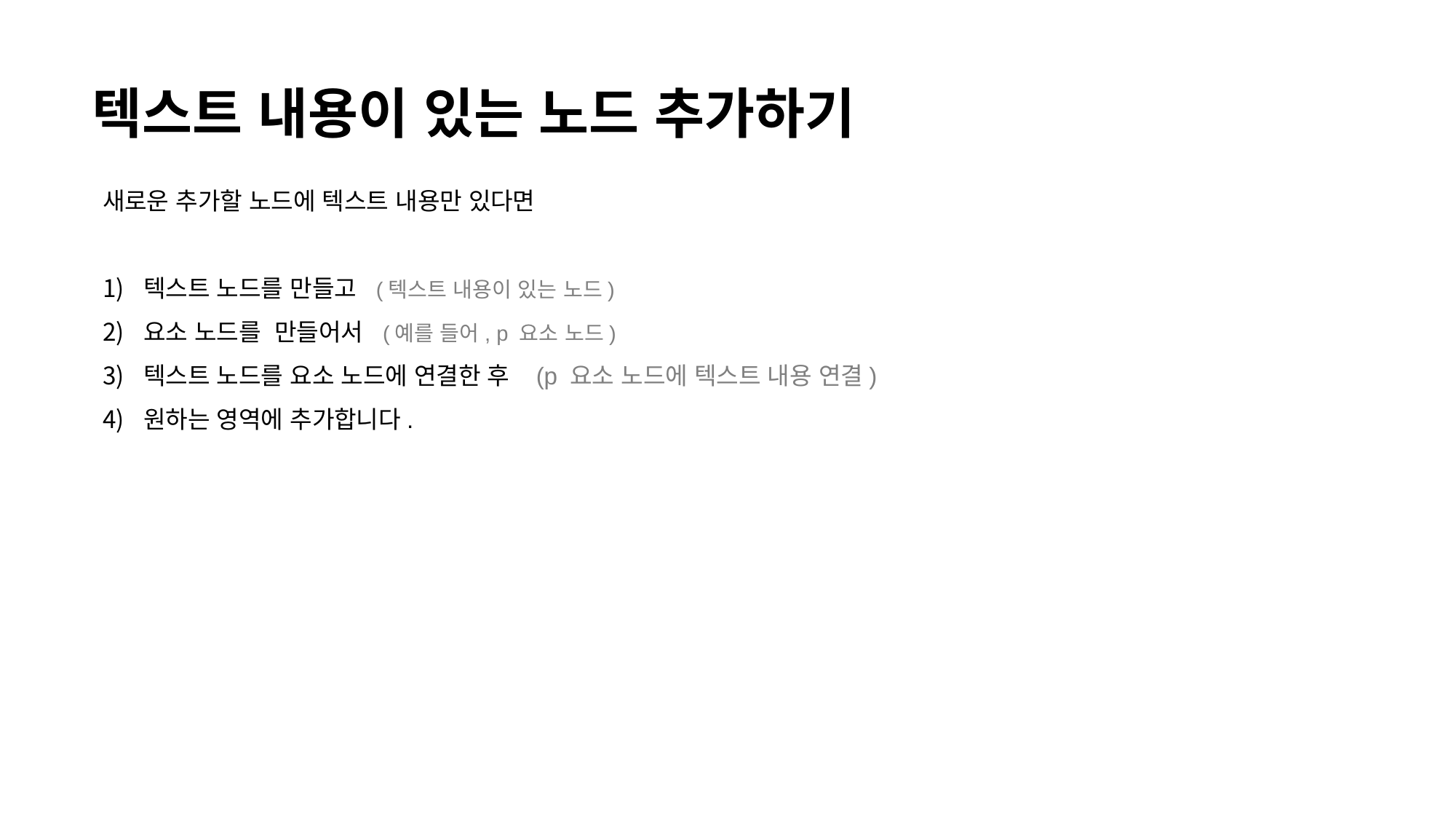

텍스트 내용이 있는 노드 추가하기
새로운 추가할 노드에 텍스트 내용만 있다면

텍스트 노드를 만들고  (텍스트 내용이 있는 노드)
요소 노드를  만들어서  (예를 들어, p 요소 노드)
텍스트 노드를 요소 노드에 연결한 후   (p 요소 노드에 텍스트 내용 연결)
원하는 영역에 추가합니다.